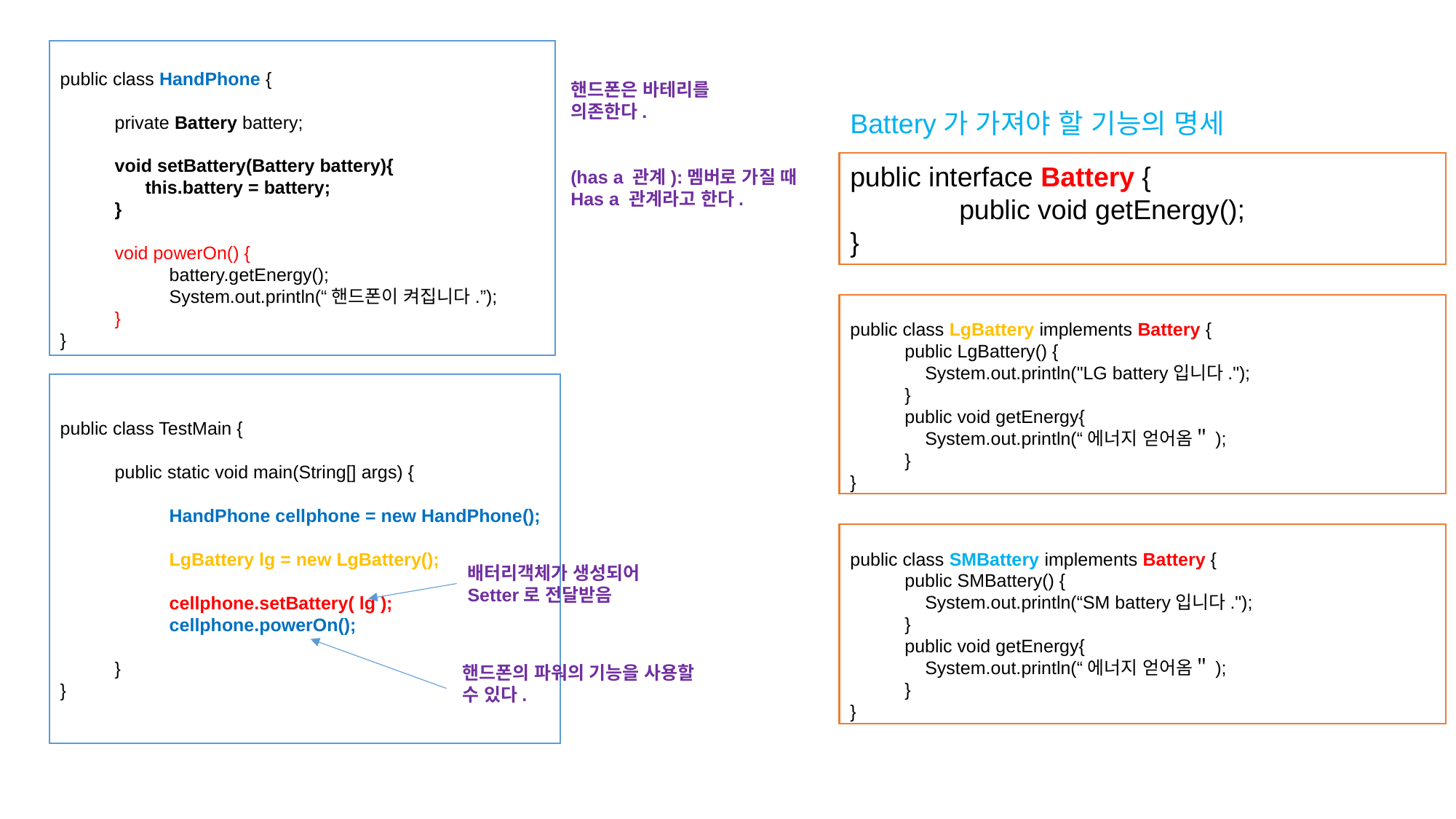

public class HandPhone {

private Battery battery;

void setBattery(Battery battery){
      this.battery = battery;
}

void powerOn() {
battery.getEnergy();
System.out.println(“핸드폰이 켜집니다.”);
}
}
핸드폰은 바테리를
의존한다.

(has a 관계):멤버로 가질 때
Has a 관계라고 한다.
Battery가 가져야 할 기능의 명세
public interface Battery {
	public void getEnergy();
}

public class LgBattery implements Battery {
public LgBattery() {
    System.out.println("LG battery입니다.");
}
public void getEnergy{
    System.out.println(“에너지 얻어옴＂);
}
}
public class TestMain {

public static void main(String[] args) {

HandPhone cellphone = new HandPhone();

LgBattery lg = new LgBattery();

cellphone.setBattery( lg );
cellphone.powerOn();

}
}

public class SMBattery implements Battery {
public SMBattery() {
    System.out.println(“SM battery입니다.");
}
public void getEnergy{
    System.out.println(“에너지 얻어옴＂);
}
}
배터리객체가 생성되어
Setter로 전달받음
핸드폰의 파워의 기능을 사용할 수 있다.